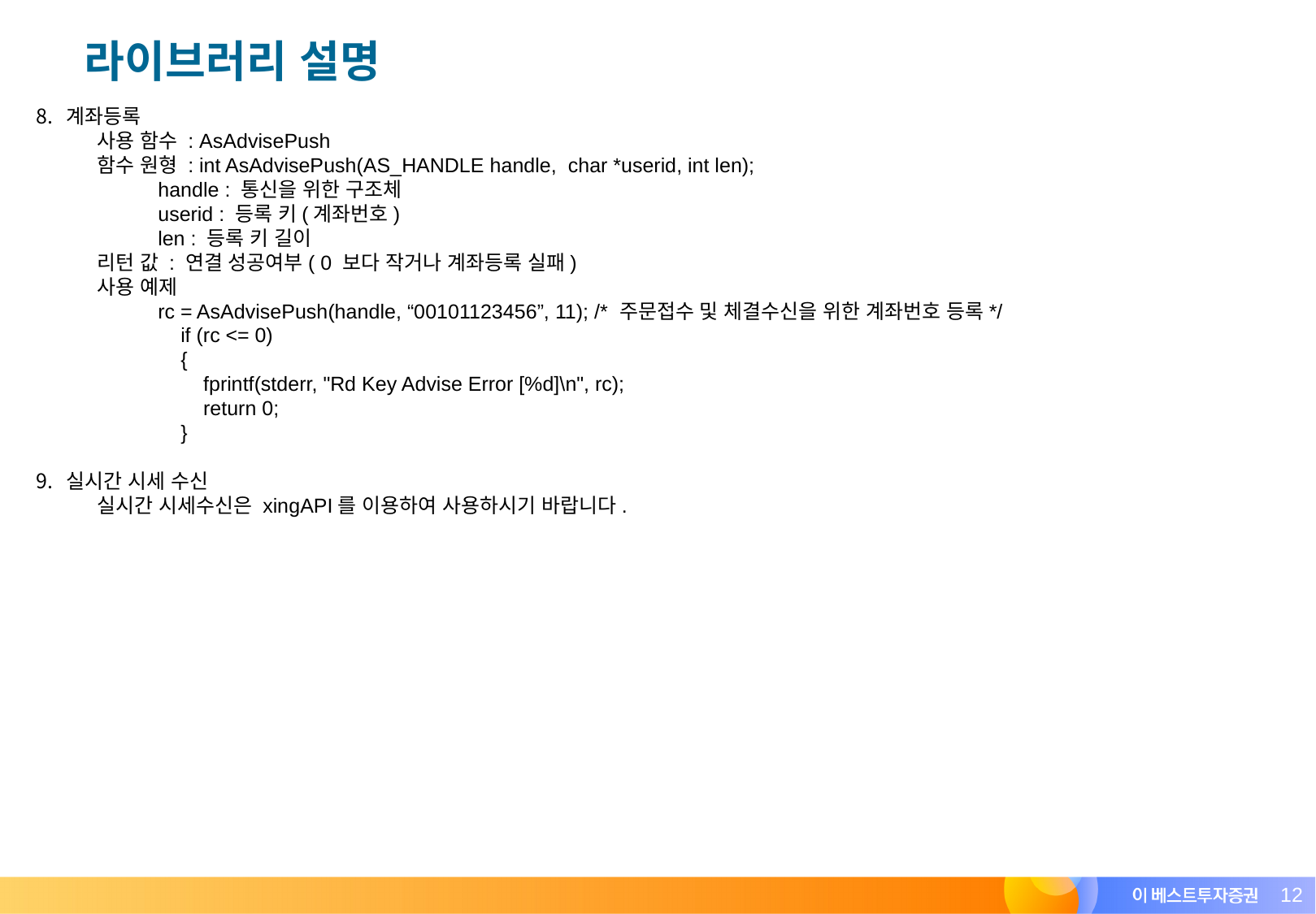

# 라이브러리 설명
계좌등록
사용 함수 : AsAdvisePush
함수 원형 : int AsAdvisePush(AS_HANDLE handle,  char *userid, int len);
handle : 통신을 위한 구조체
userid : 등록 키(계좌번호)
len : 등록 키 길이
리턴 값 : 연결 성공여부( 0 보다 작거나 계좌등록 실패)
사용 예제
rc = AsAdvisePush(handle, “00101123456”, 11); /* 주문접수 및 체결수신을 위한 계좌번호 등록*/
    if (rc <= 0)
    {
        fprintf(stderr, "Rd Key Advise Error [%d]\n", rc);
        return 0;
    }

실시간 시세 수신
실시간 시세수신은 xingAPI를 이용하여 사용하시기 바랍니다.

12